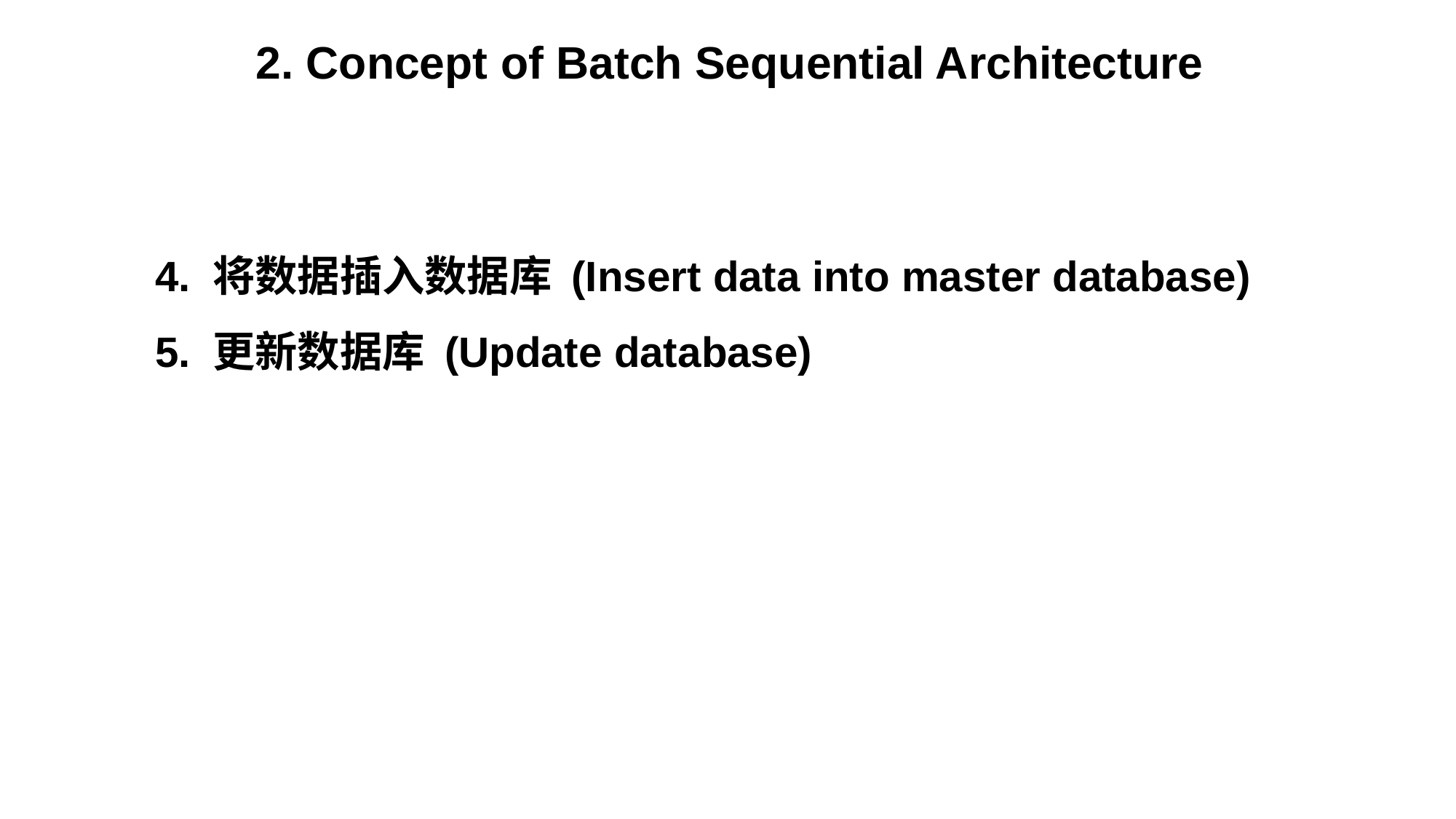

2. Concept of Batch Sequential Architecture
4. 将数据插入数据库 (Insert data into master database)
5. 更新数据库 (Update database)